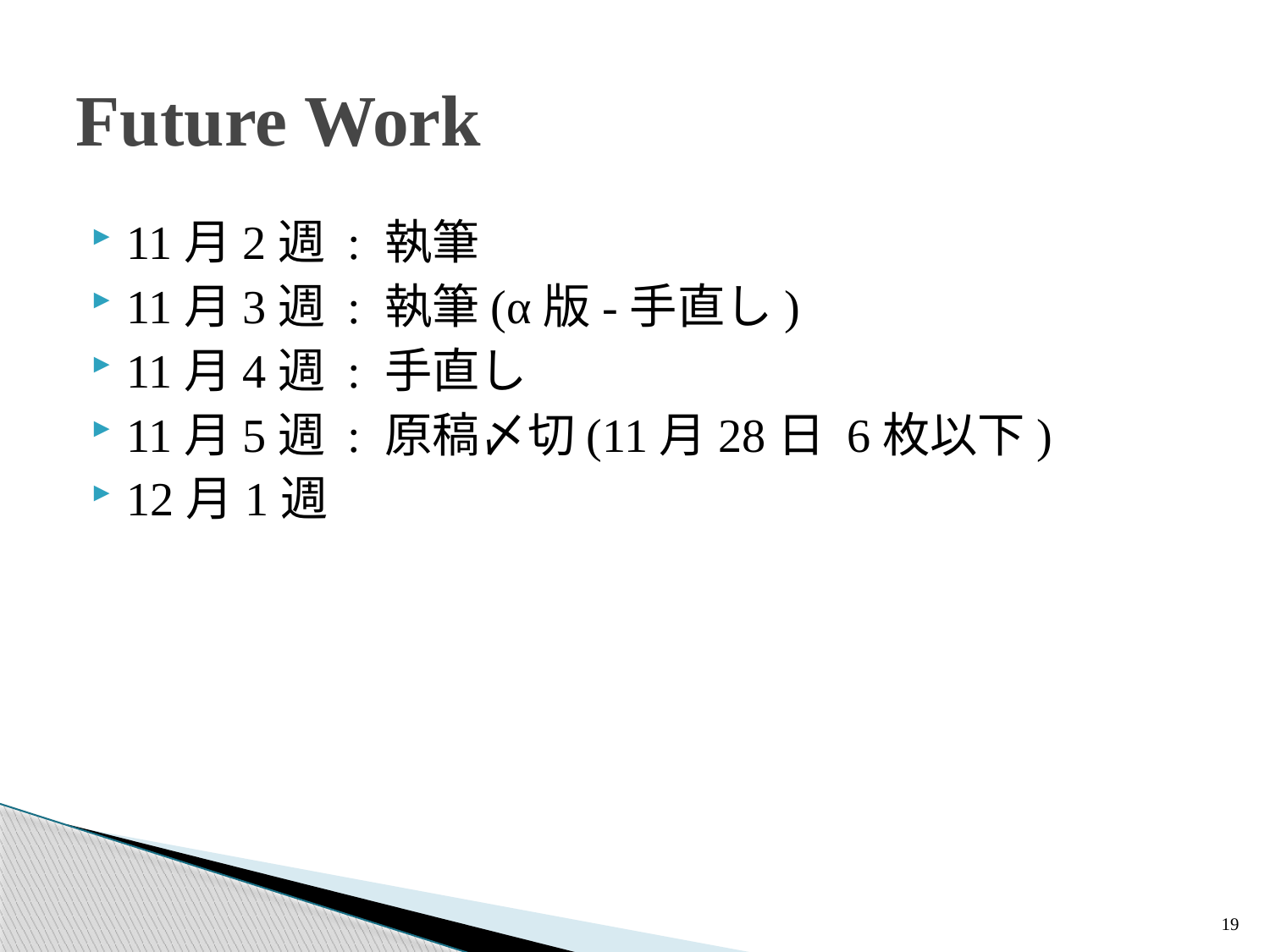

# Future Work
11月2週 : 執筆
11月3週 : 執筆(α版-手直し)
11月4週 : 手直し
11月5週 : 原稿〆切(11月28日 6枚以下)
12月1週
19